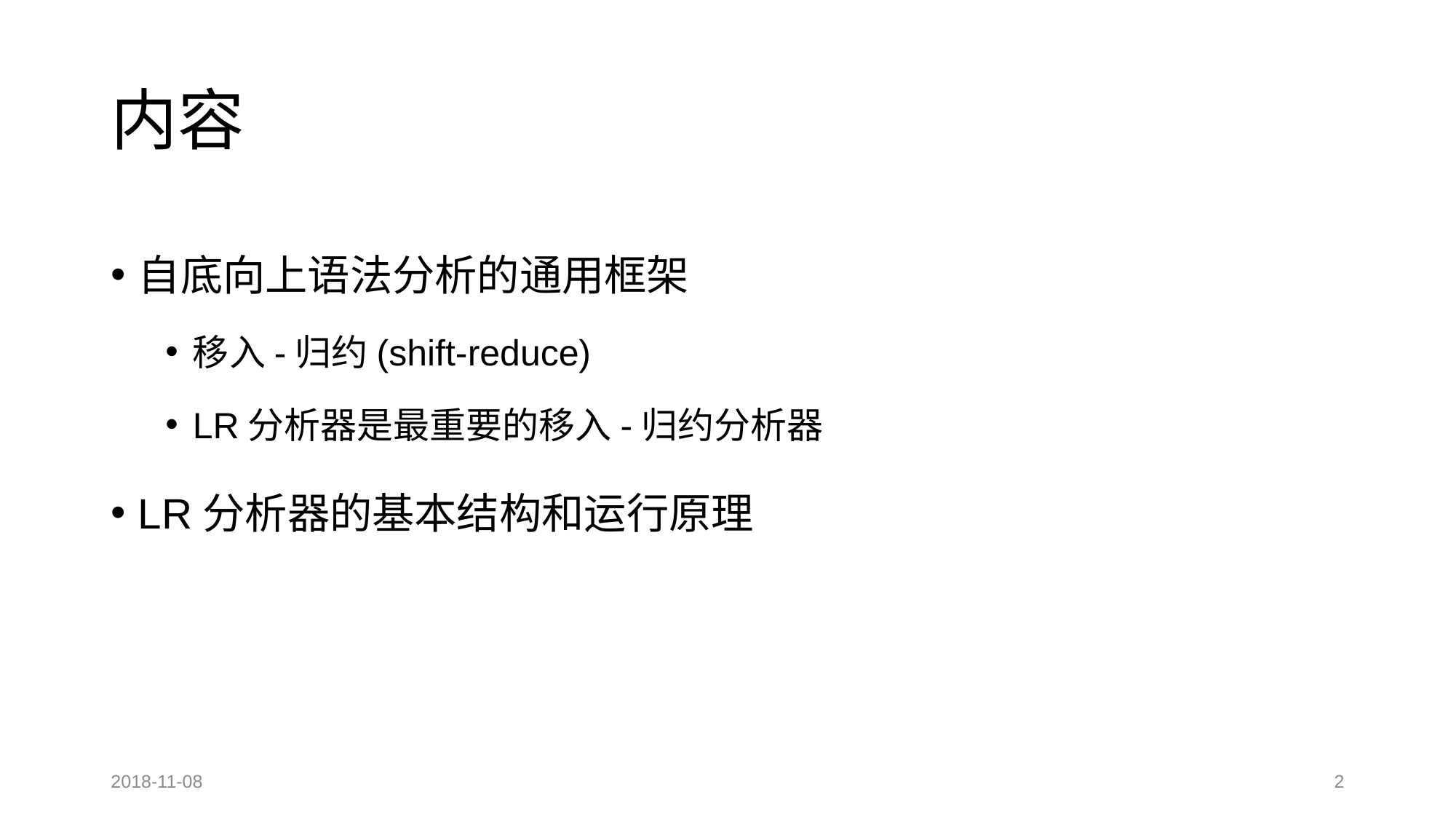

# 内容
自底向上语法分析的通用框架
移入-归约(shift-reduce)
LR分析器是最重要的移入-归约分析器
LR分析器的基本结构和运行原理
2018-11-08
2